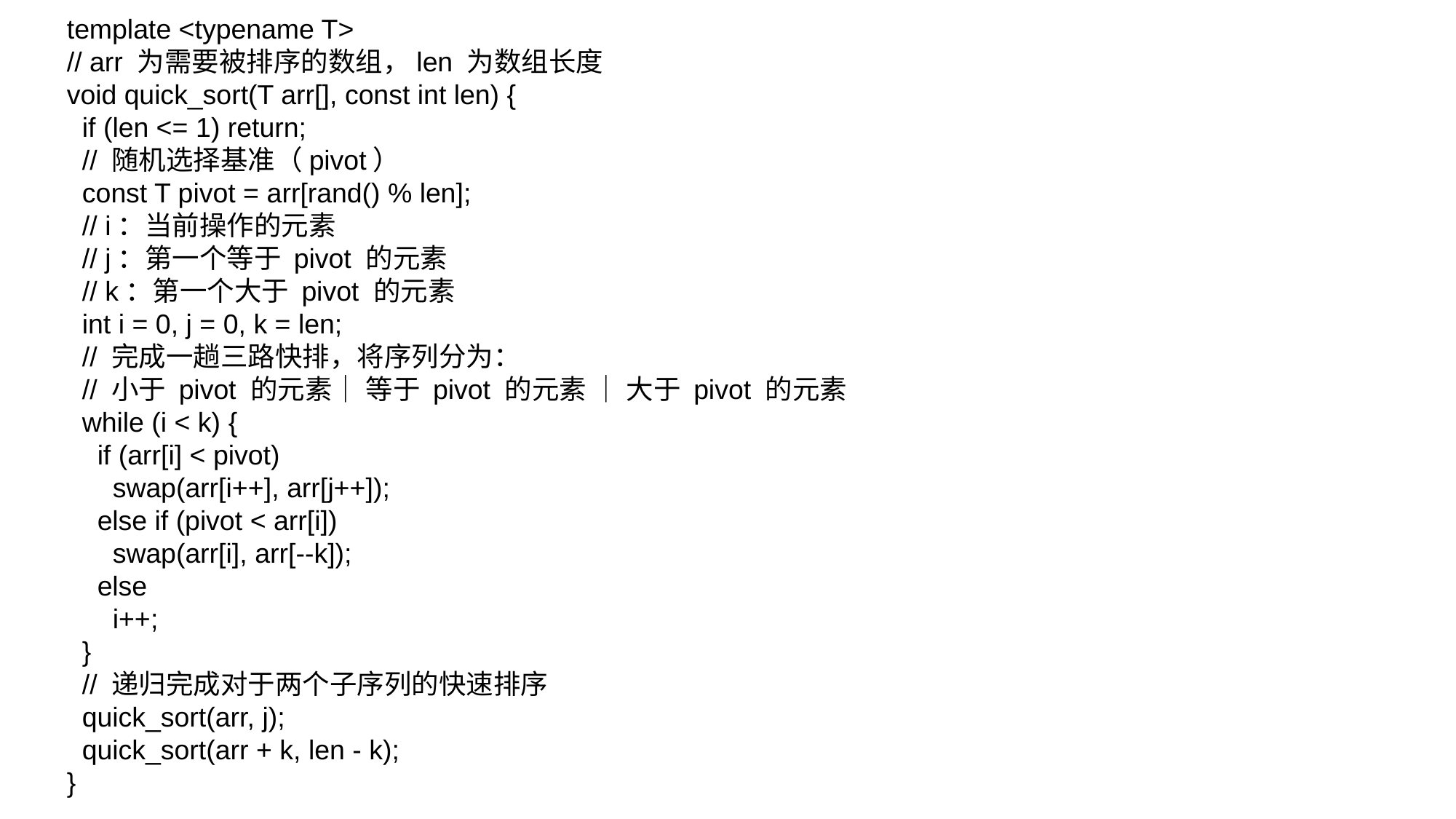

template <typename T>
// arr 为需要被排序的数组，len 为数组长度
void quick_sort(T arr[], const int len) {
  if (len <= 1) return;
  // 随机选择基准（pivot）
  const T pivot = arr[rand() % len];
  // i：当前操作的元素
  // j：第一个等于 pivot 的元素
  // k：第一个大于 pivot 的元素
  int i = 0, j = 0, k = len;
  // 完成一趟三路快排，将序列分为：
  // 小于 pivot 的元素｜ 等于 pivot 的元素 ｜ 大于 pivot 的元素
  while (i < k) {
    if (arr[i] < pivot)
      swap(arr[i++], arr[j++]);
    else if (pivot < arr[i])
      swap(arr[i], arr[--k]);
    else
      i++;
  }
  // 递归完成对于两个子序列的快速排序
  quick_sort(arr, j);
  quick_sort(arr + k, len - k);
}